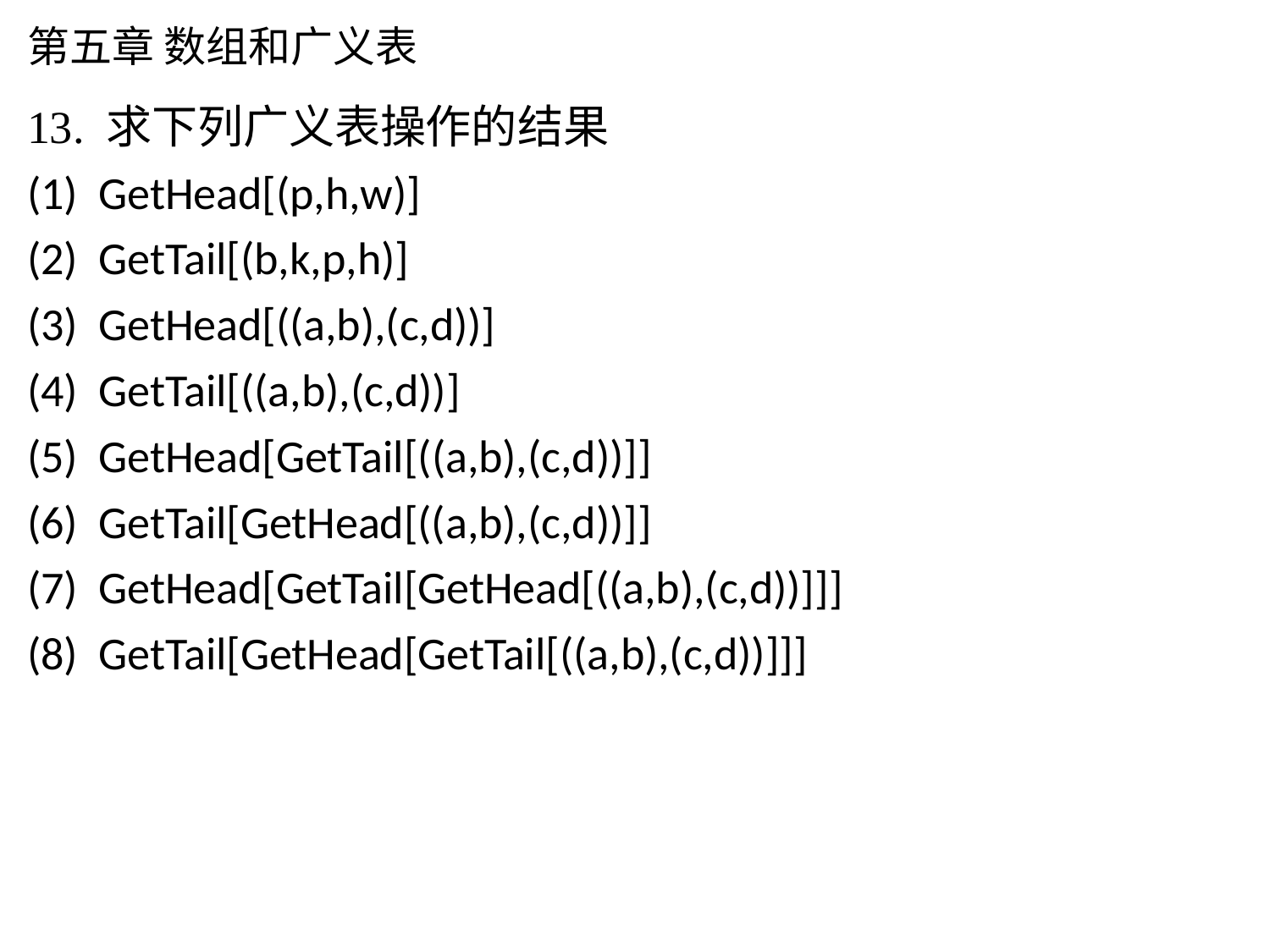

# 第五章 数组和广义表
13. 求下列广义表操作的结果
GetHead[(p,h,w)]
GetTail[(b,k,p,h)]
GetHead[((a,b),(c,d))]
GetTail[((a,b),(c,d))]
GetHead[GetTail[((a,b),(c,d))]]
GetTail[GetHead[((a,b),(c,d))]]
GetHead[GetTail[GetHead[((a,b),(c,d))]]]
GetTail[GetHead[GetTail[((a,b),(c,d))]]]